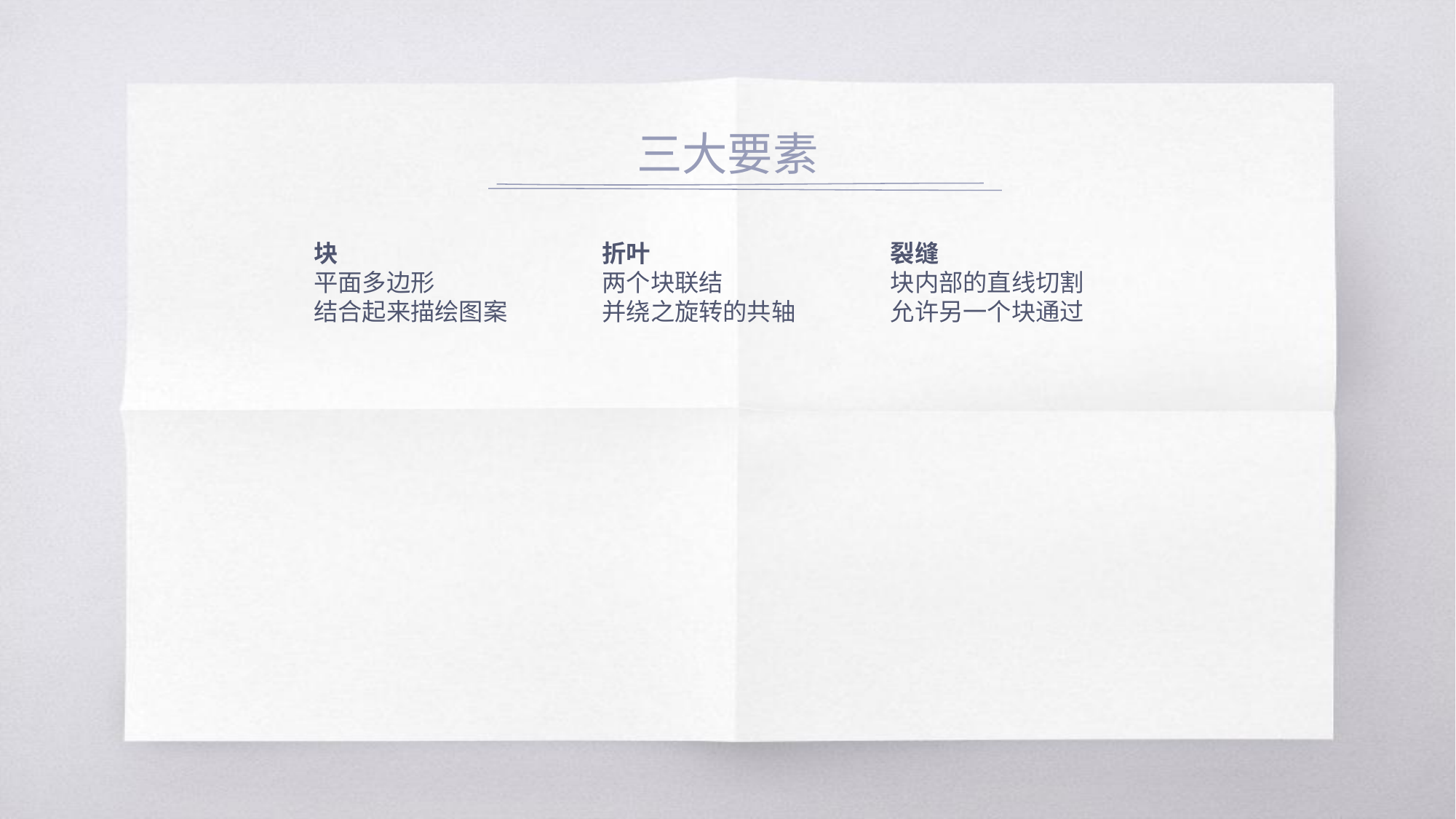

# 三大要素
块
平面多边形
结合起来描绘图案
折叶
两个块联结
并绕之旋转的共轴
裂缝
块内部的直线切割
允许另一个块通过